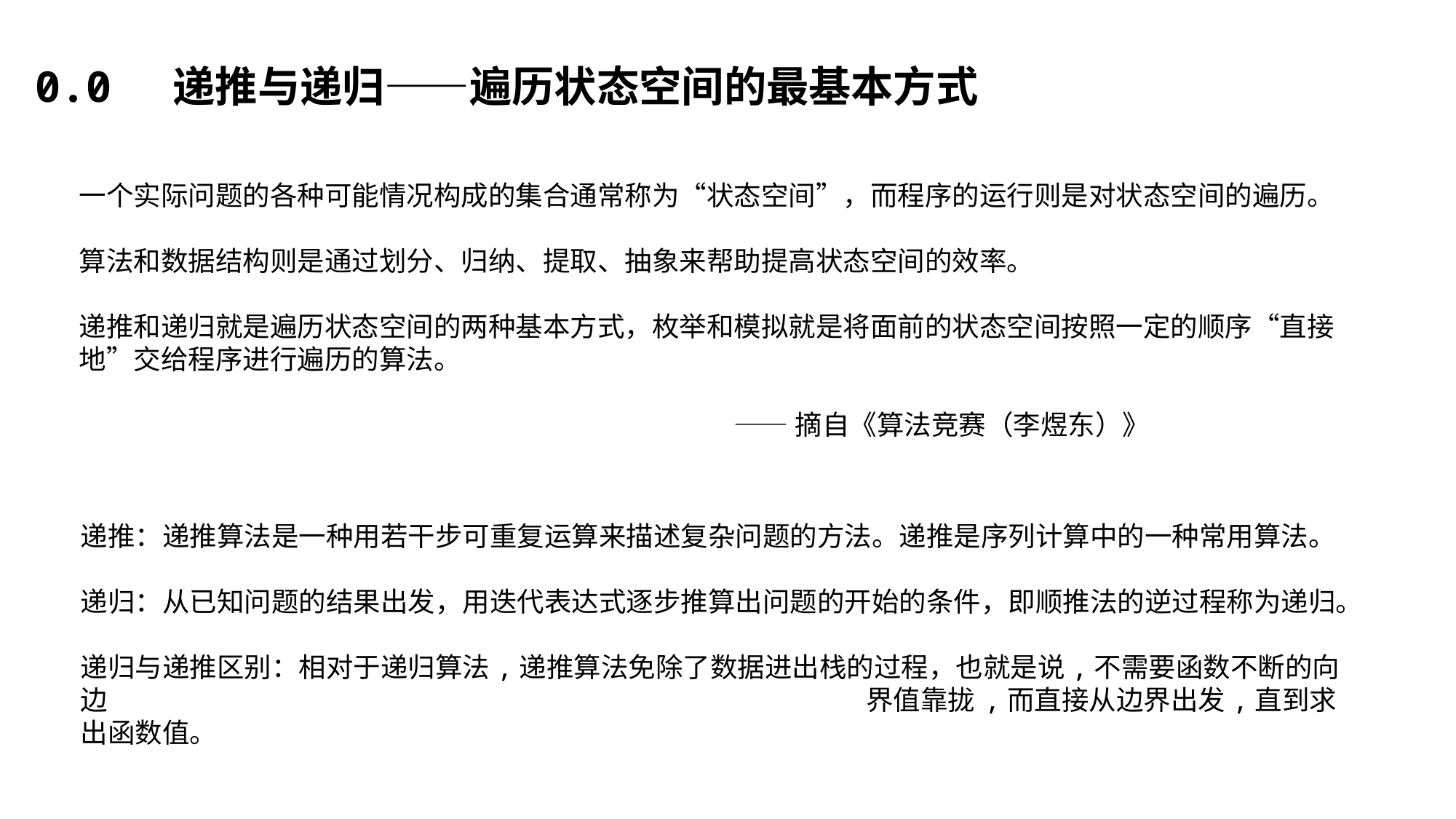

0.0  递推与递归——遍历状态空间的最基本方式
一个实际问题的各种可能情况构成的集合通常称为“状态空间”，而程序的运行则是对状态空间的遍历。

算法和数据结构则是通过划分、归纳、提取、抽象来帮助提高状态空间的效率。

递推和递归就是遍历状态空间的两种基本方式，枚举和模拟就是将面前的状态空间按照一定的顺序“直接地”交给程序进行遍历的算法。

                                    				——摘自《算法竞赛（李煜东）》
递推：递推算法是一种用若干步可重复运算来描述复杂问题的方法。递推是序列计算中的一种常用算法。

递归：从已知问题的结果出发，用迭代表达式逐步推算出问题的开始的条件，即顺推法的逆过程称为递归。

递归与递推区别：相对于递归算法,递推算法免除了数据进出栈的过程，也就是说,不需要函数不断的向边                                                                                                                           界值靠拢,而直接从边界出发,直到求出函数值。